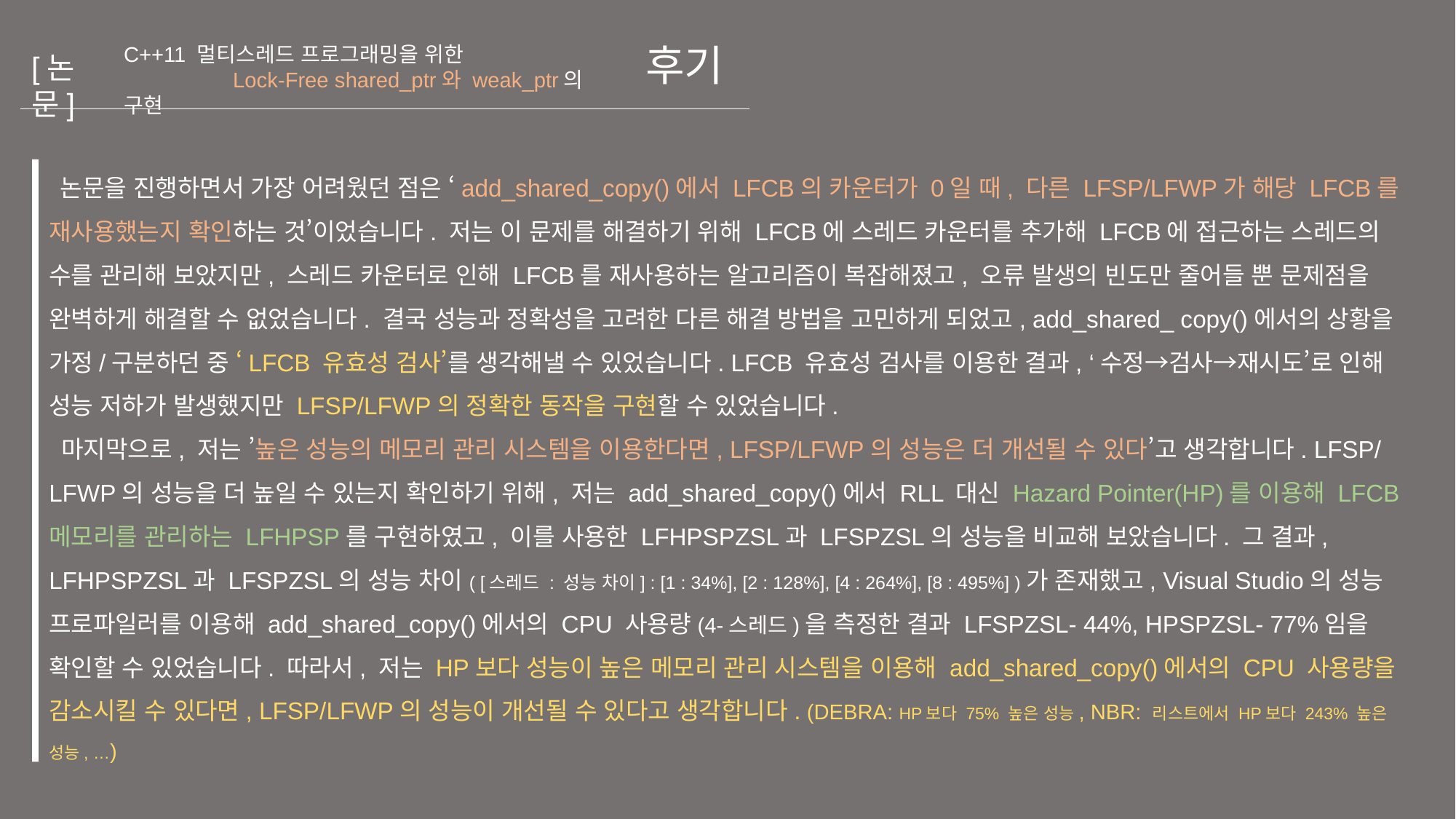

# 후기
C++11 멀티스레드 프로그래밍을 위한
	Lock-Free shared_ptr와 weak_ptr의 구현
[논문]
 논문을 진행하면서 가장 어려웠던 점은 ‘add_shared_copy()에서 LFCB의 카운터가 0일 때, 다른 LFSP/LFWP가 해당 LFCB를 재사용했는지 확인하는 것’이었습니다. 저는 이 문제를 해결하기 위해 LFCB에 스레드 카운터를 추가해 LFCB에 접근하는 스레드의 수를 관리해 보았지만, 스레드 카운터로 인해 LFCB를 재사용하는 알고리즘이 복잡해졌고, 오류 발생의 빈도만 줄어들 뿐 문제점을 완벽하게 해결할 수 없었습니다. 결국 성능과 정확성을 고려한 다른 해결 방법을 고민하게 되었고, add_shared_ copy()에서의 상황을 가정/구분하던 중 ‘LFCB 유효성 검사’를 생각해낼 수 있었습니다. LFCB 유효성 검사를 이용한 결과, ‘수정→검사→재시도’로 인해 성능 저하가 발생했지만 LFSP/LFWP의 정확한 동작을 구현할 수 있었습니다.
 마지막으로, 저는 ’높은 성능의 메모리 관리 시스템을 이용한다면, LFSP/LFWP의 성능은 더 개선될 수 있다’고 생각합니다. LFSP/LFWP의 성능을 더 높일 수 있는지 확인하기 위해, 저는 add_shared_copy()에서 RLL 대신 Hazard Pointer(HP)를 이용해 LFCB 메모리를 관리하는 LFHPSP를 구현하였고, 이를 사용한 LFHPSPZSL과 LFSPZSL의 성능을 비교해 보았습니다. 그 결과, LFHPSPZSL과 LFSPZSL의 성능 차이( [스레드 : 성능 차이] : [1 : 34%], [2 : 128%], [4 : 264%], [8 : 495%] )가 존재했고, Visual Studio의 성능 프로파일러를 이용해 add_shared_copy()에서의 CPU 사용량(4-스레드)을 측정한 결과 LFSPZSL- 44%, HPSPZSL- 77%임을 확인할 수 있었습니다. 따라서, 저는 HP보다 성능이 높은 메모리 관리 시스템을 이용해 add_shared_copy()에서의 CPU 사용량을 감소시킬 수 있다면, LFSP/LFWP의 성능이 개선될 수 있다고 생각합니다. (DEBRA: HP보다 75% 높은 성능, NBR: 리스트에서 HP보다 243% 높은 성능, …)